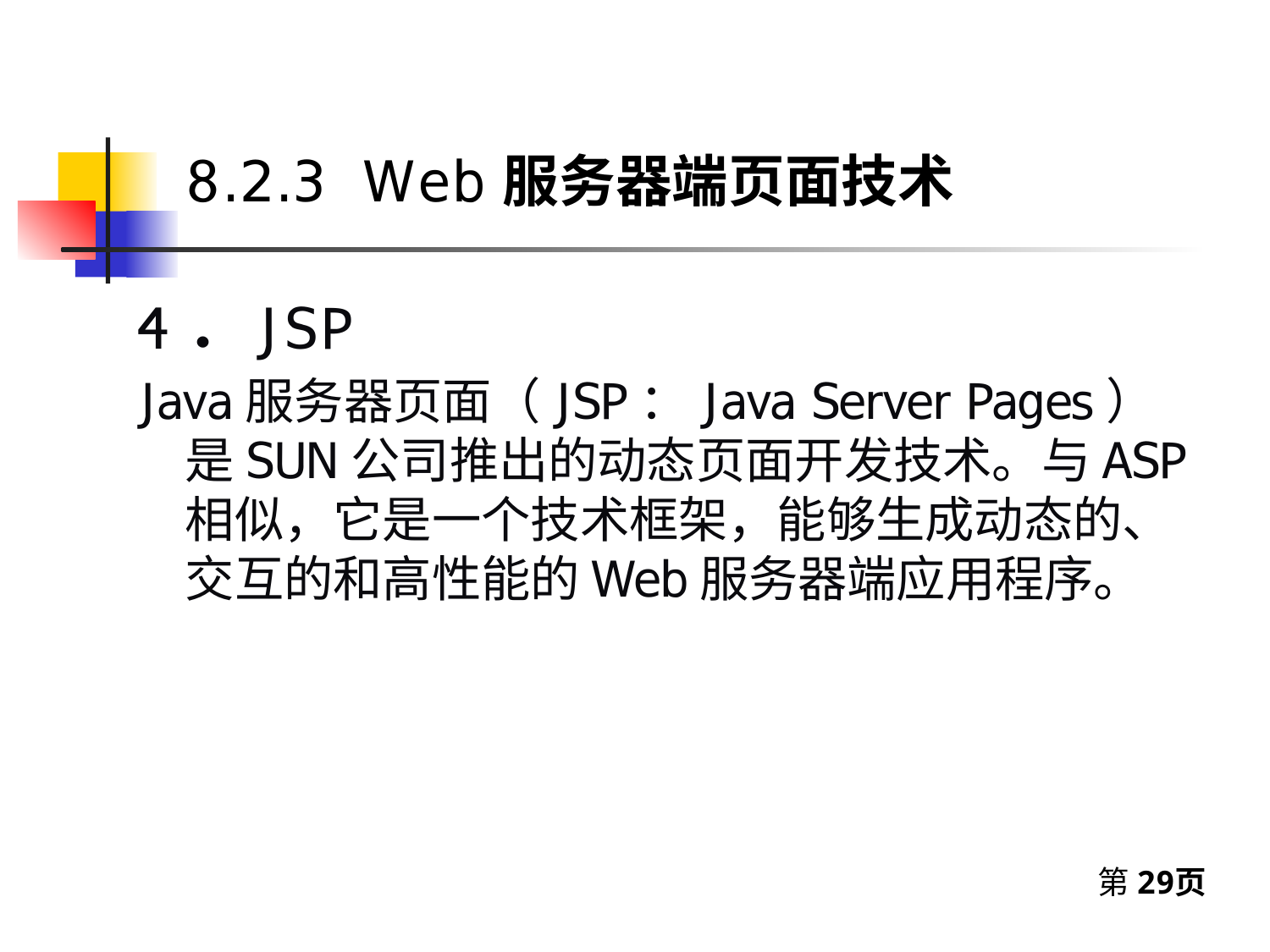

8.2.3  Web服务器端页面技术
4．JSP
Java服务器页面（JSP：Java Server Pages）是SUN公司推出的动态页面开发技术。与ASP相似，它是一个技术框架，能够生成动态的、交互的和高性能的Web服务器端应用程序。